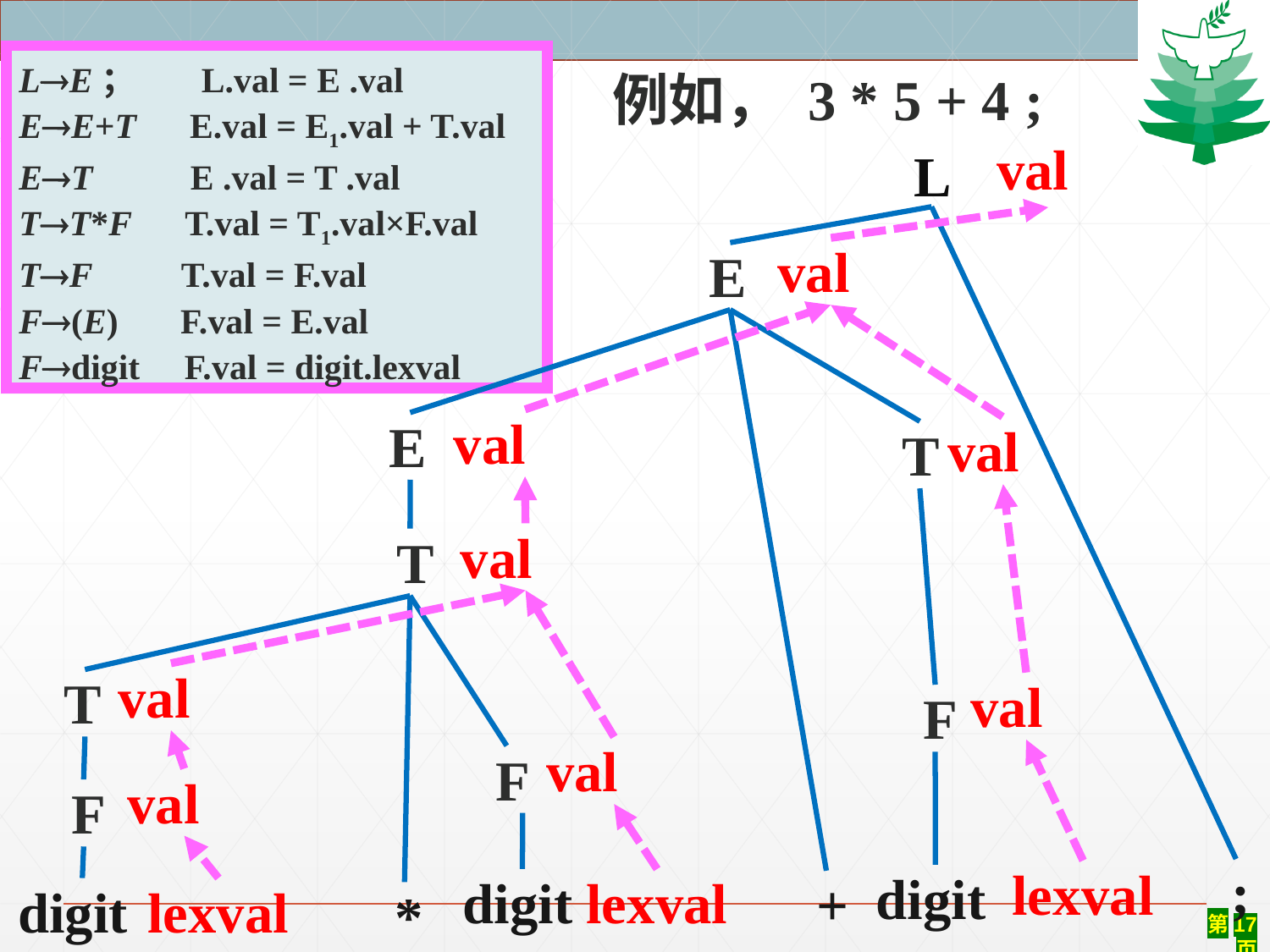

L→E；       L.val = E .val
E→E+T      E.val = E1.val + T.val
E→T           E .val = T .val
T→T*F      T.val = T1.val×F.val
T→F          T.val = F.val
F→(E)       F.val = E.val
F→digit     F.val = digit.lexval
例如， 3 * 5 + 4 ;
#
val
L
val
E

val
E
val
T
val
T
val
T
val
F
val
F
val
F
;
digit
digit
+
digit
*
lexval
lexval
lexval